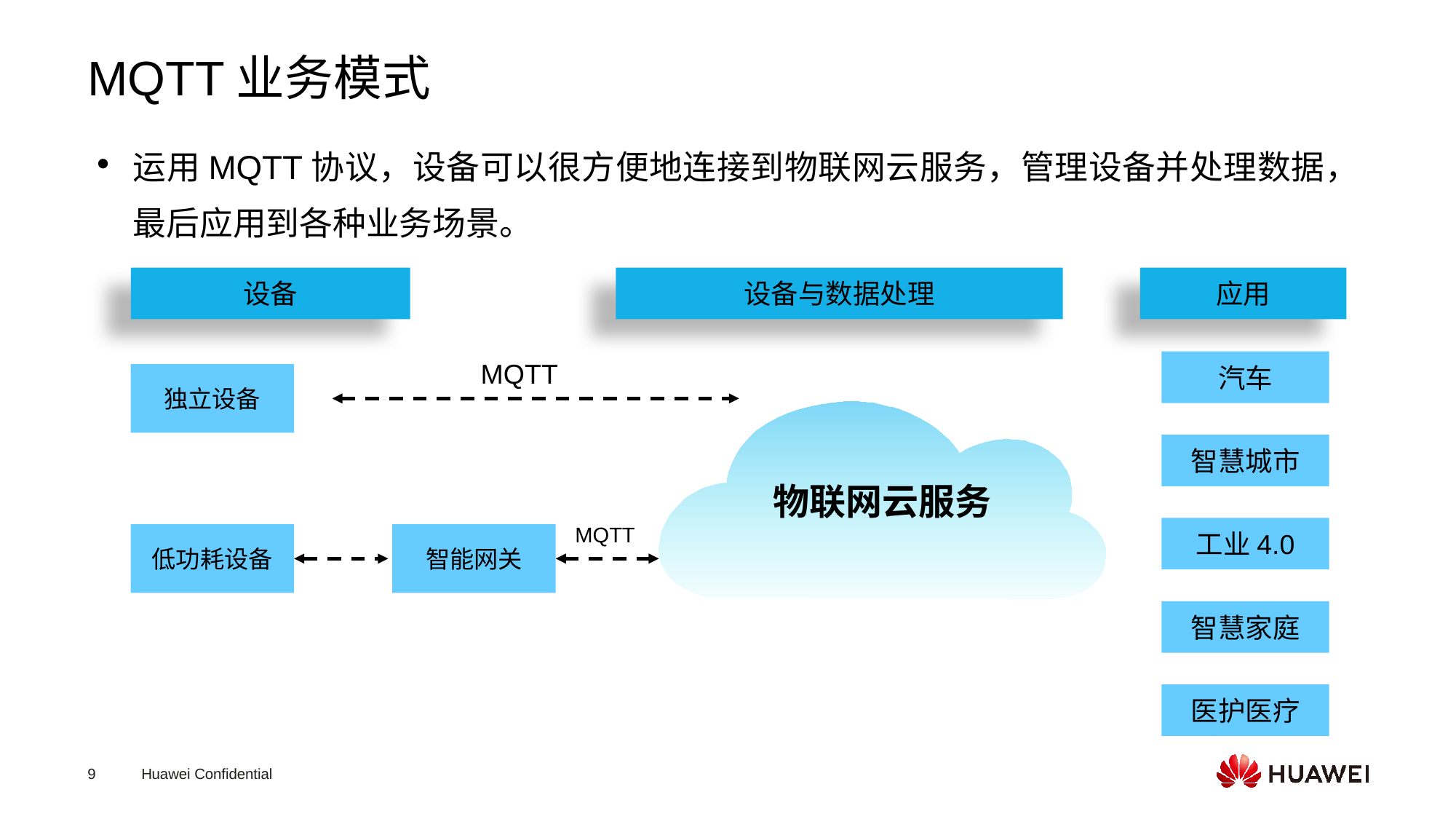

# MQTT业务模式
运用MQTT协议，设备可以很方便地连接到物联网云服务，管理设备并处理数据，最后应用到各种业务场景。
设备
设备与数据处理
应用
MQTT
汽车
独立设备
物联网云服务
智慧城市
MQTT
工业4.0
低功耗设备
智能网关
智慧家庭
医护医疗